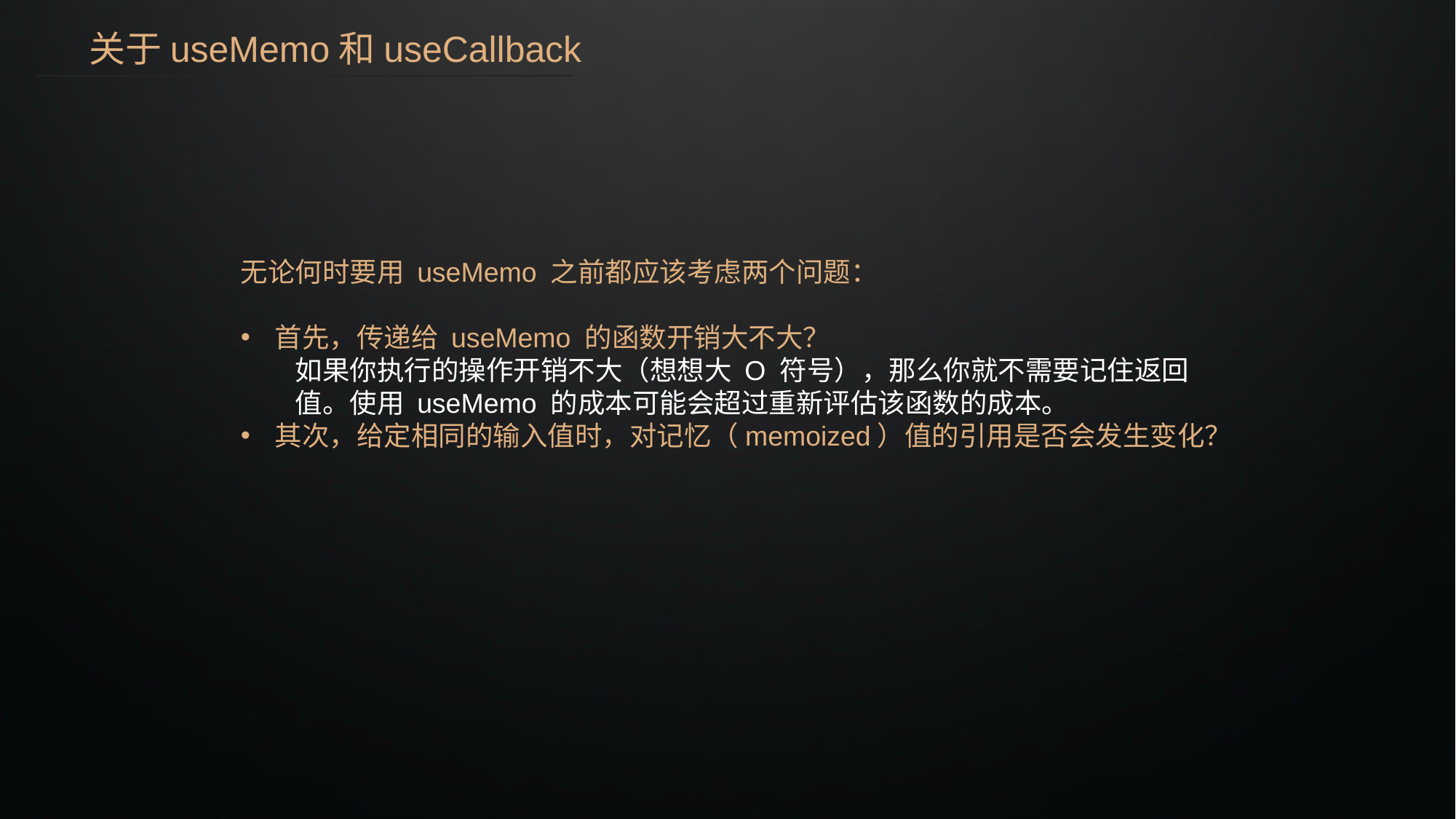

关于useMemo和useCallback
无论何时要用 useMemo 之前都应该考虑两个问题：

首先，传递给 useMemo 的函数开销大不大？
如果你执行的操作开销不大（想想大 O 符号），那么你就不需要记住返回值。使用 useMemo 的成本可能会超过重新评估该函数的成本。
其次，给定相同的输入值时，对记忆（memoized）值的引用是否会发生变化？